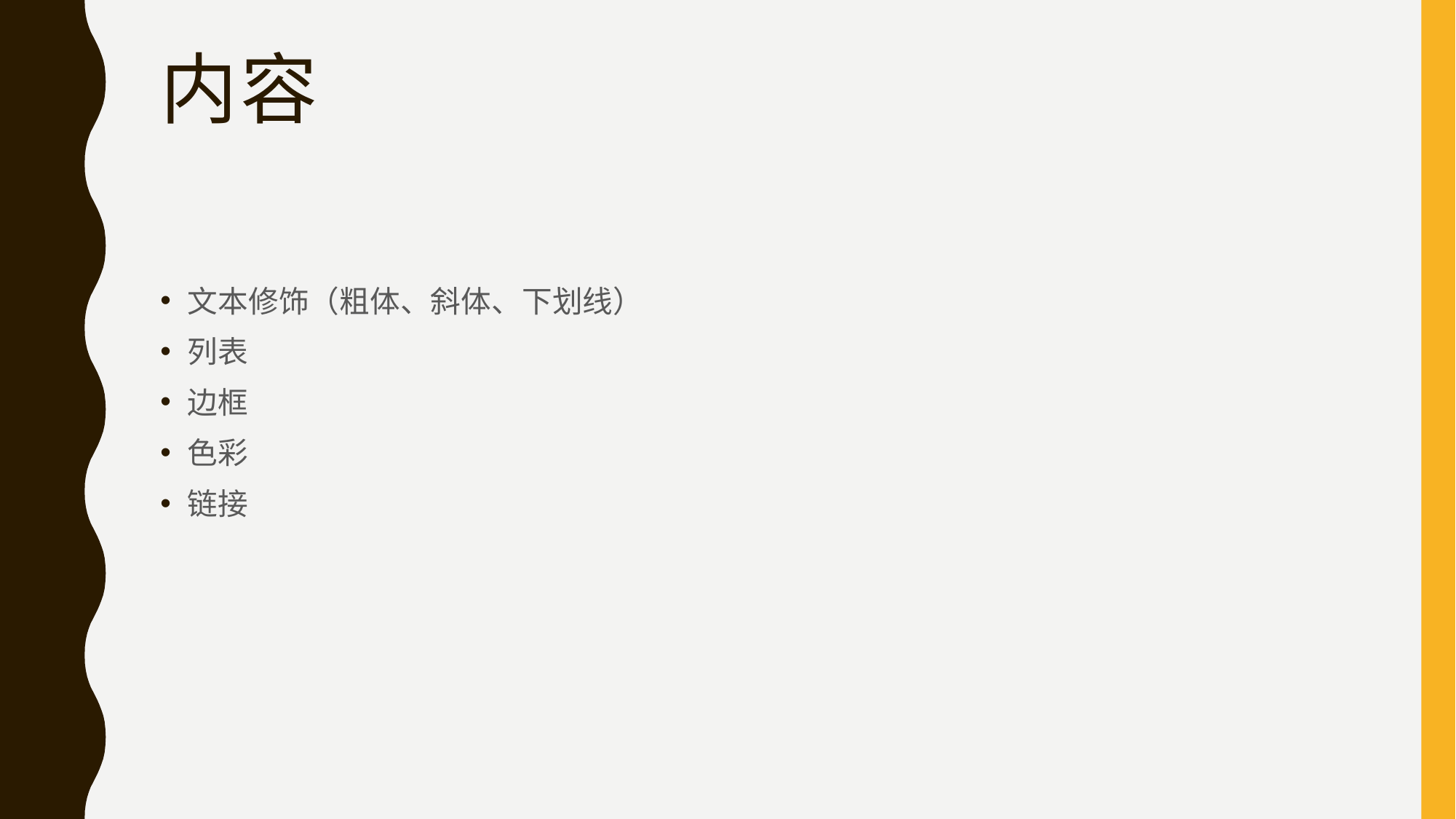

# 内容
文本修饰（粗体、斜体、下划线）
列表
边框
色彩
链接